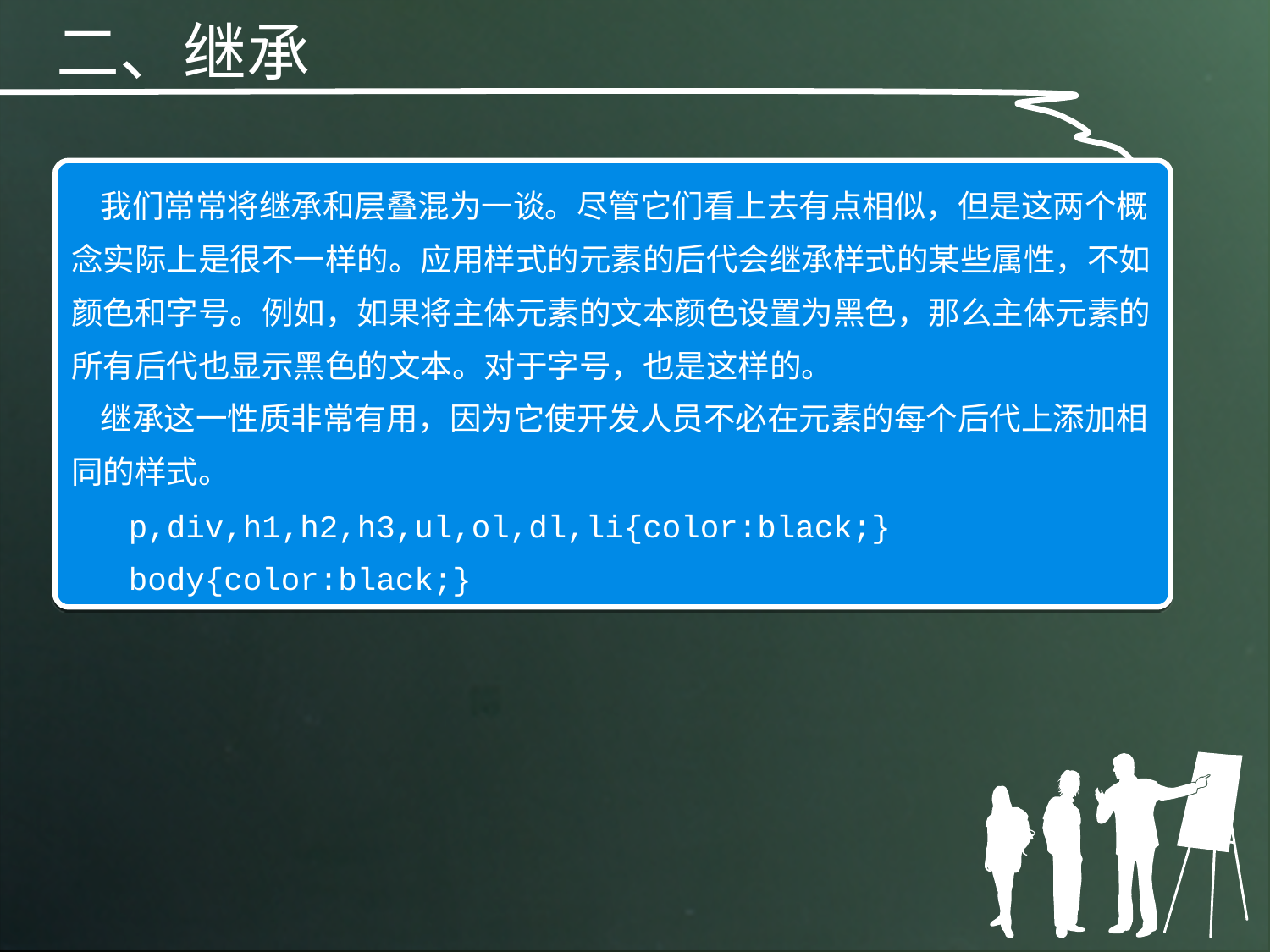

二、继承

   我们常常将继承和层叠混为一谈。尽管它们看上去有点相似，但是这两个概念实际上是很不一样的。应用样式的元素的后代会继承样式的某些属性，不如颜色和字号。例如，如果将主体元素的文本颜色设置为黑色，那么主体元素的所有后代也显示黑色的文本。对于字号，也是这样的。
   继承这一性质非常有用，因为它使开发人员不必在元素的每个后代上添加相同的样式。
   p,div,h1,h2,h3,ul,ol,dl,li{color:black;}
   body{color:black;}